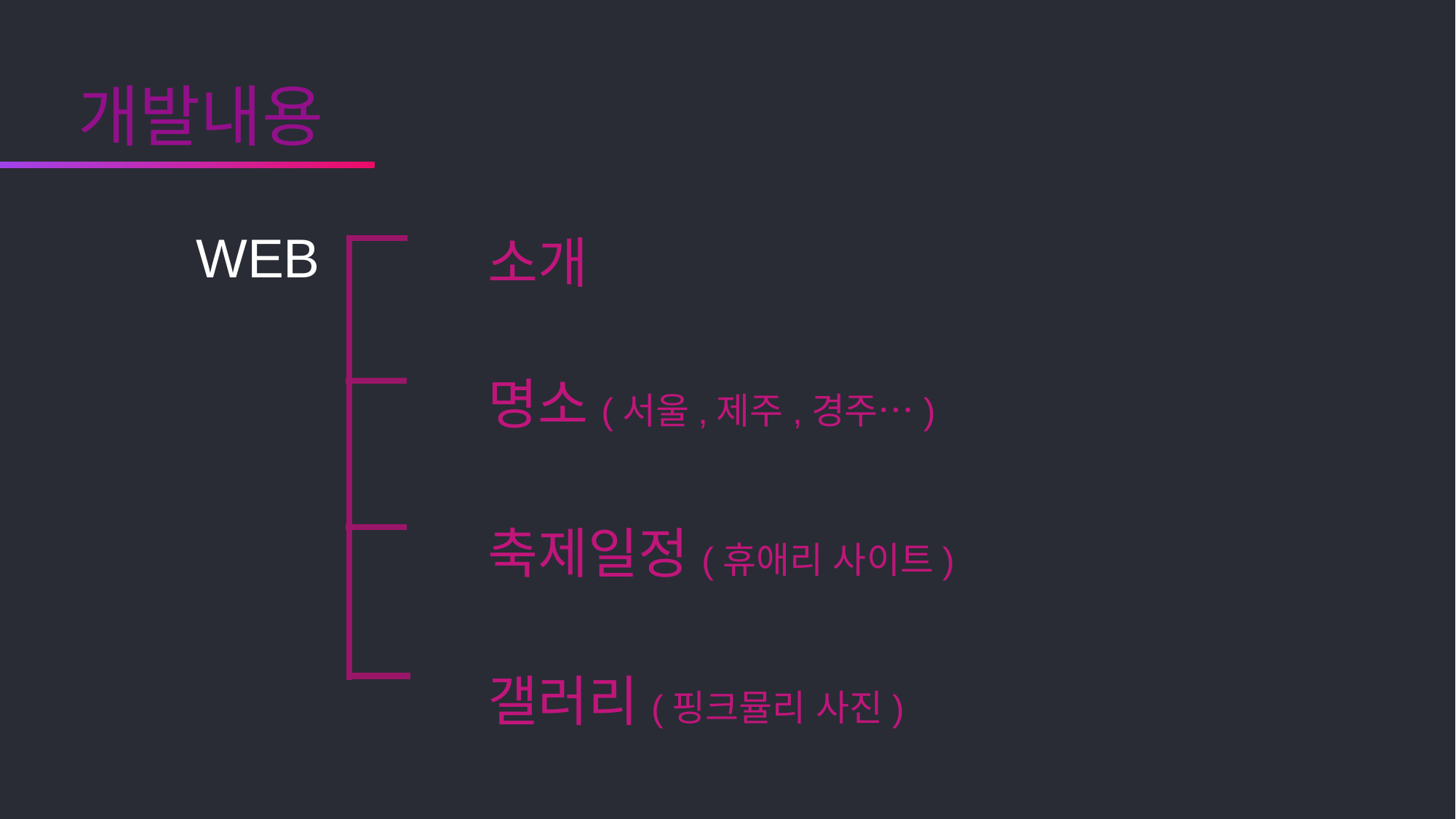

개발내용

WEB
소개
명소(서울,제주,경주…)
축제일정(휴애리 사이트)
갤러리(핑크뮬리 사진)